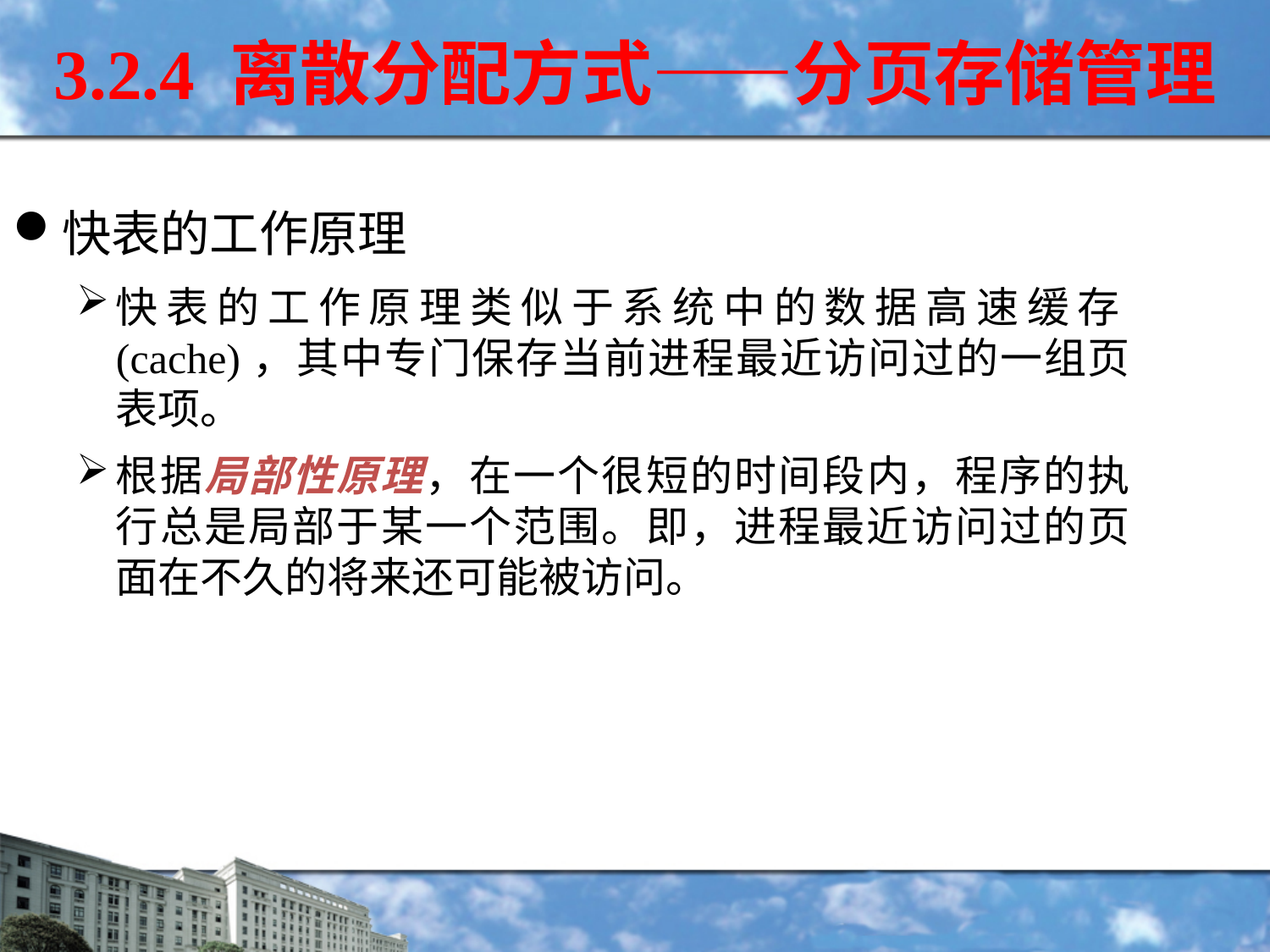

3.2.4 离散分配方式——分页存储管理
快表的工作原理
快表的工作原理类似于系统中的数据高速缓存(cache)，其中专门保存当前进程最近访问过的一组页表项。
根据局部性原理，在一个很短的时间段内，程序的执行总是局部于某一个范围。即，进程最近访问过的页面在不久的将来还可能被访问。